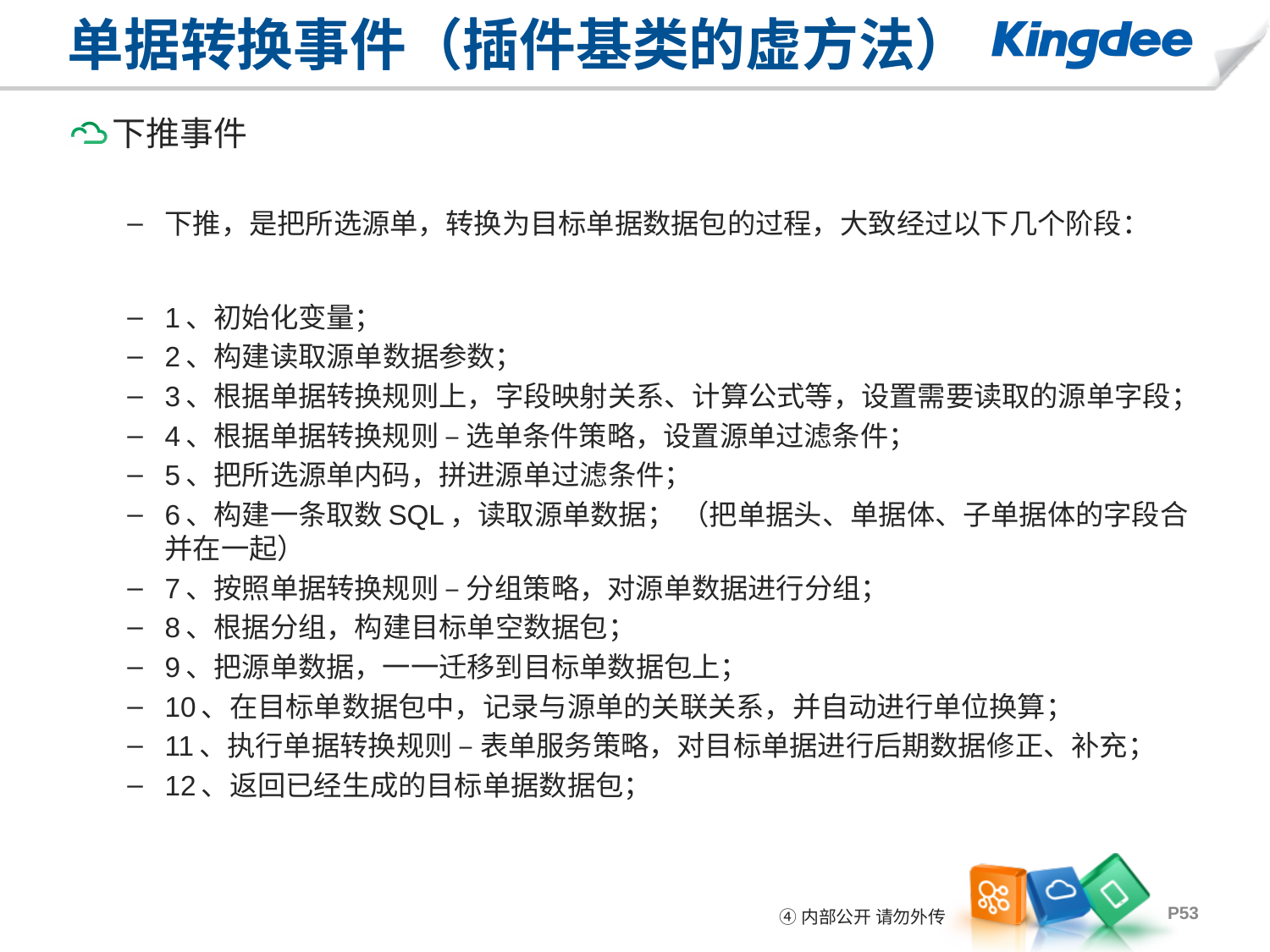

# 单据转换事件（插件基类的虚方法）
下推事件

下推，是把所选源单，转换为目标单据数据包的过程，大致经过以下几个阶段：

1、初始化变量；
2、构建读取源单数据参数；
3、根据单据转换规则上，字段映射关系、计算公式等，设置需要读取的源单字段；
4、根据单据转换规则 – 选单条件策略，设置源单过滤条件；
5、把所选源单内码，拼进源单过滤条件；
6、构建一条取数SQL，读取源单数据； （把单据头、单据体、子单据体的字段合并在一起）
7、按照单据转换规则 – 分组策略，对源单数据进行分组；
8、根据分组，构建目标单空数据包；
9、把源单数据，一一迁移到目标单数据包上；
10、在目标单数据包中，记录与源单的关联关系，并自动进行单位换算；
11、执行单据转换规则 – 表单服务策略，对目标单据进行后期数据修正、补充；
12、返回已经生成的目标单据数据包；